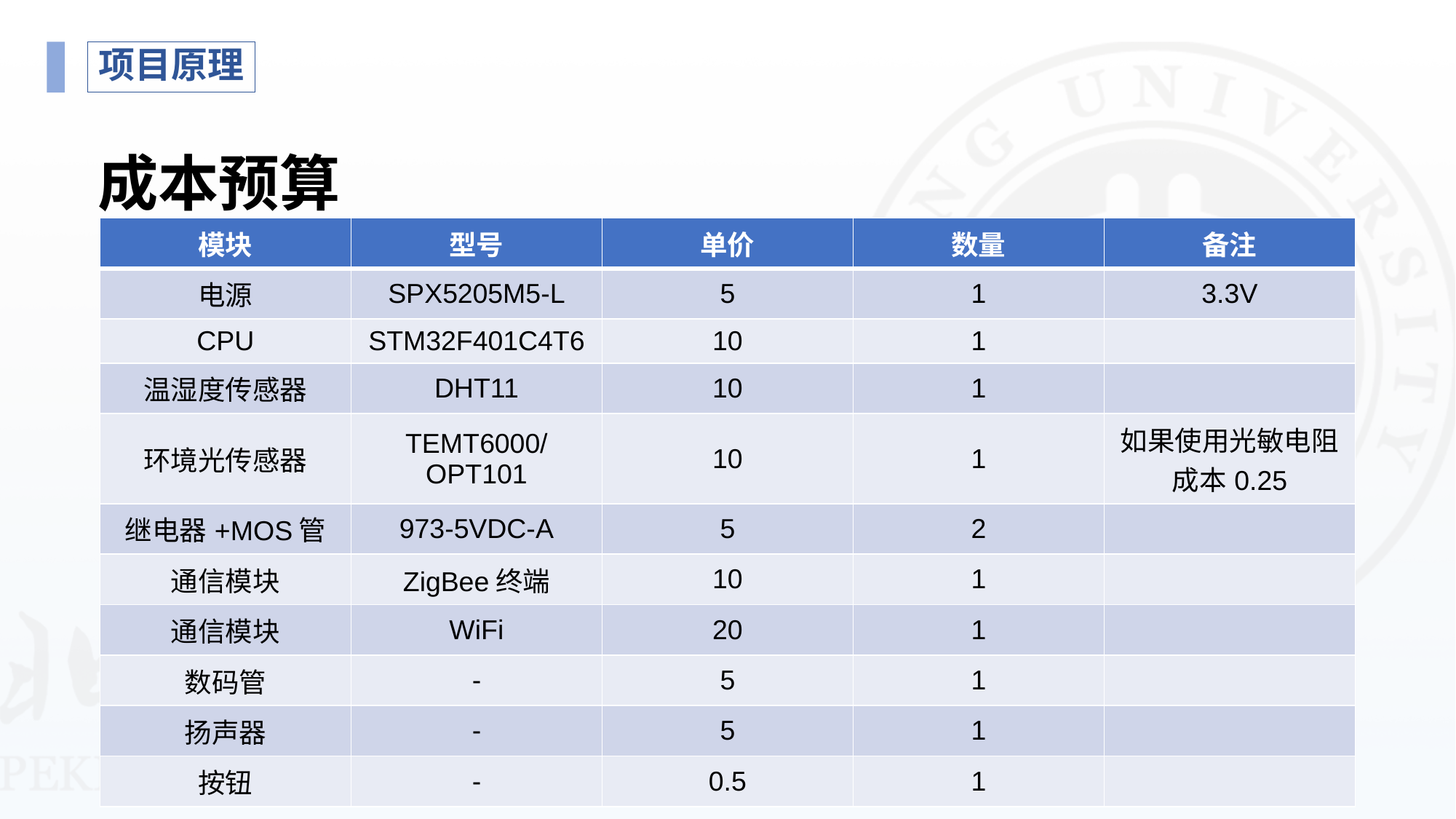

项目原理
# 成本预算
| 模块 | 型号 | 单价 | 数量 | 备注 |
| --- | --- | --- | --- | --- |
| 电源 | SPX5205M5-L | 5 | 1 | 3.3V |
| CPU | STM32F401C4T6 | 10 | 1 |  |
| 温湿度传感器 | DHT11 | 10 | 1 |  |
| 环境光传感器 | TEMT6000/OPT101 | 10 | 1 | 如果使用光敏电阻成本0.25 |
| 继电器+MOS管 | 973-5VDC-A | 5 | 2 |  |
| 通信模块 | ZigBee终端 | 10 | 1 |  |
| 通信模块 | WiFi | 20 | 1 |  |
| 数码管 | - | 5 | 1 |  |
| 扬声器 | - | 5 | 1 |  |
| 按钮 | - | 0.5 | 1 |  |
32